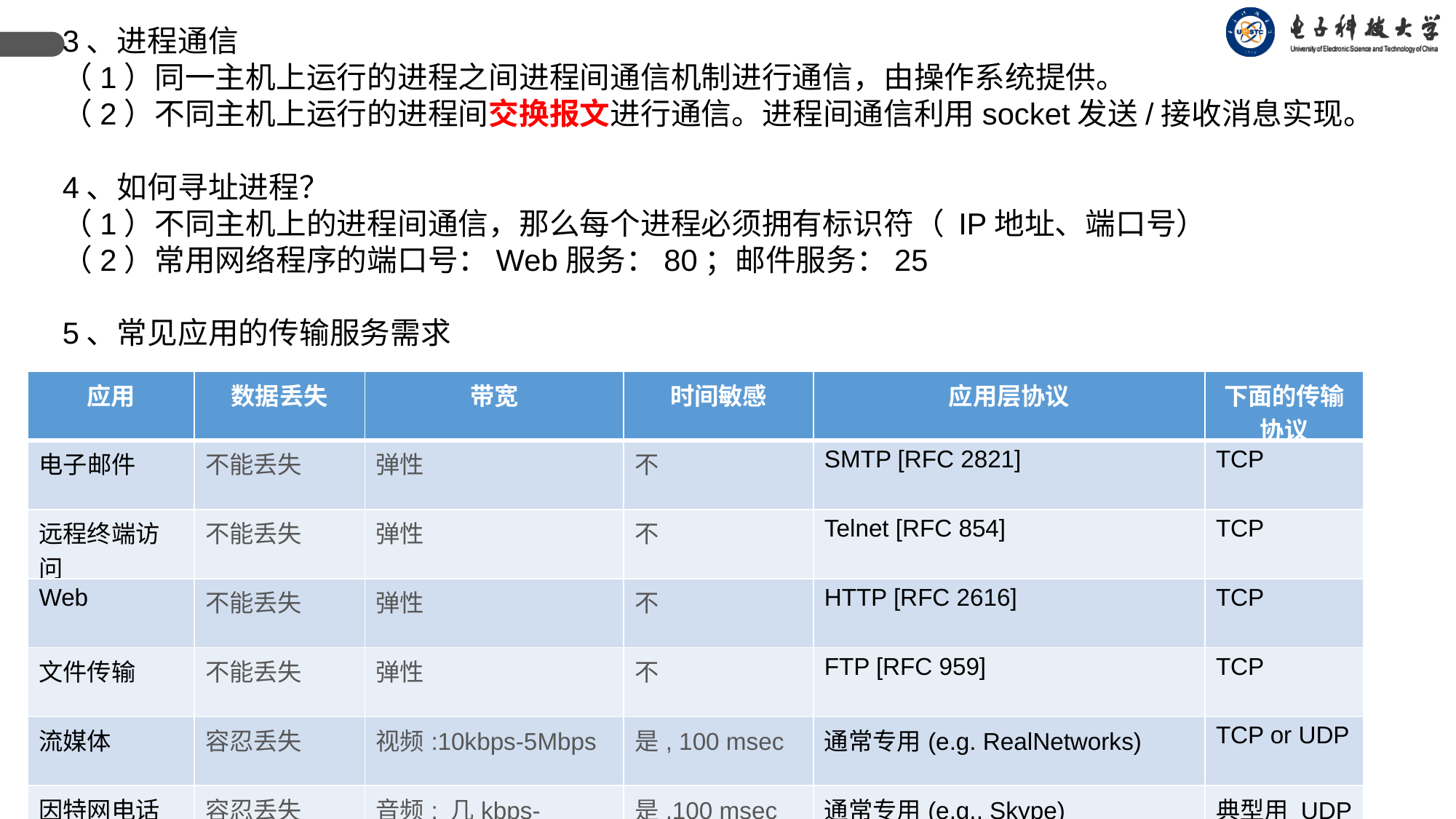

3、进程通信
（1）同一主机上运行的进程之间进程间通信机制进行通信，由操作系统提供。
（2）不同主机上运行的进程间交换报文进行通信。进程间通信利用socket发送/接收消息实现。

4、如何寻址进程？
（1）不同主机上的进程间通信，那么每个进程必须拥有标识符（ IP地址、端口号）
（2）常用网络程序的端口号：Web服务：80；邮件服务：25

5、常见应用的传输服务需求
| 应用 | 数据丢失 | 带宽 | 时间敏感 | 应用层协议 | 下面的传输协议 |
| --- | --- | --- | --- | --- | --- |
| 电子邮件 | 不能丢失 | 弹性 | 不 | SMTP [RFC 2821] | TCP |
| 远程终端访问 | 不能丢失 | 弹性 | 不 | Telnet [RFC 854] | TCP |
| Web | 不能丢失 | 弹性 | 不 | HTTP [RFC 2616] | TCP |
| 文件传输 | 不能丢失 | 弹性 | 不 | FTP [RFC 959] | TCP |
| 流媒体 | 容忍丢失 | 视频:10kbps-5Mbps | 是, 100 msec | 通常专用(e.g. RealNetworks) | TCP or UDP |
| 因特网电话 | 容忍丢失 | 音频: 几kbps-1Mbps | 是,100 msec | 通常专用(e.g., Skype) | 典型用 UDP |